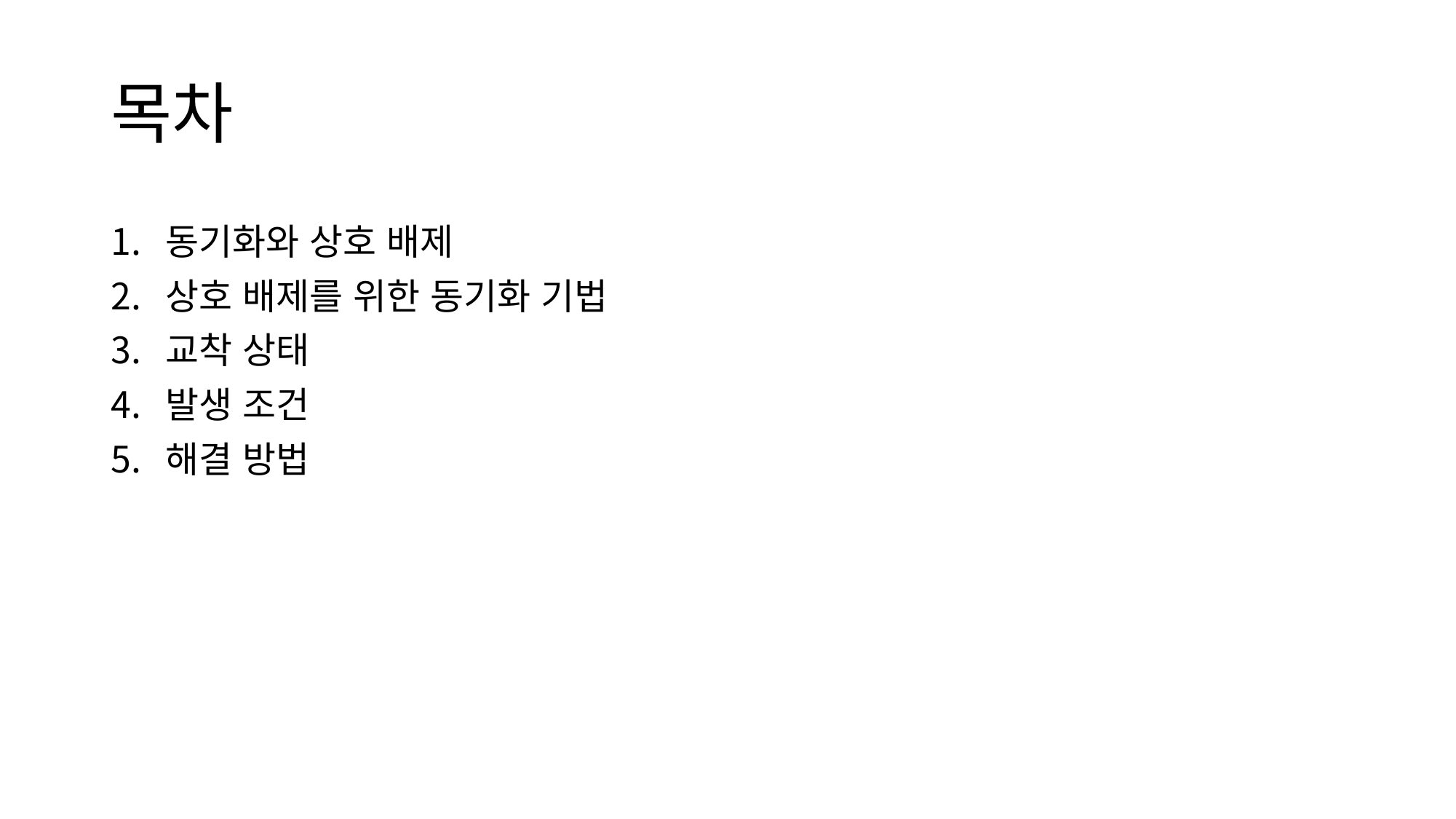

목차
동기화와 상호 배제
상호 배제를 위한 동기화 기법
교착 상태
발생 조건
해결 방법